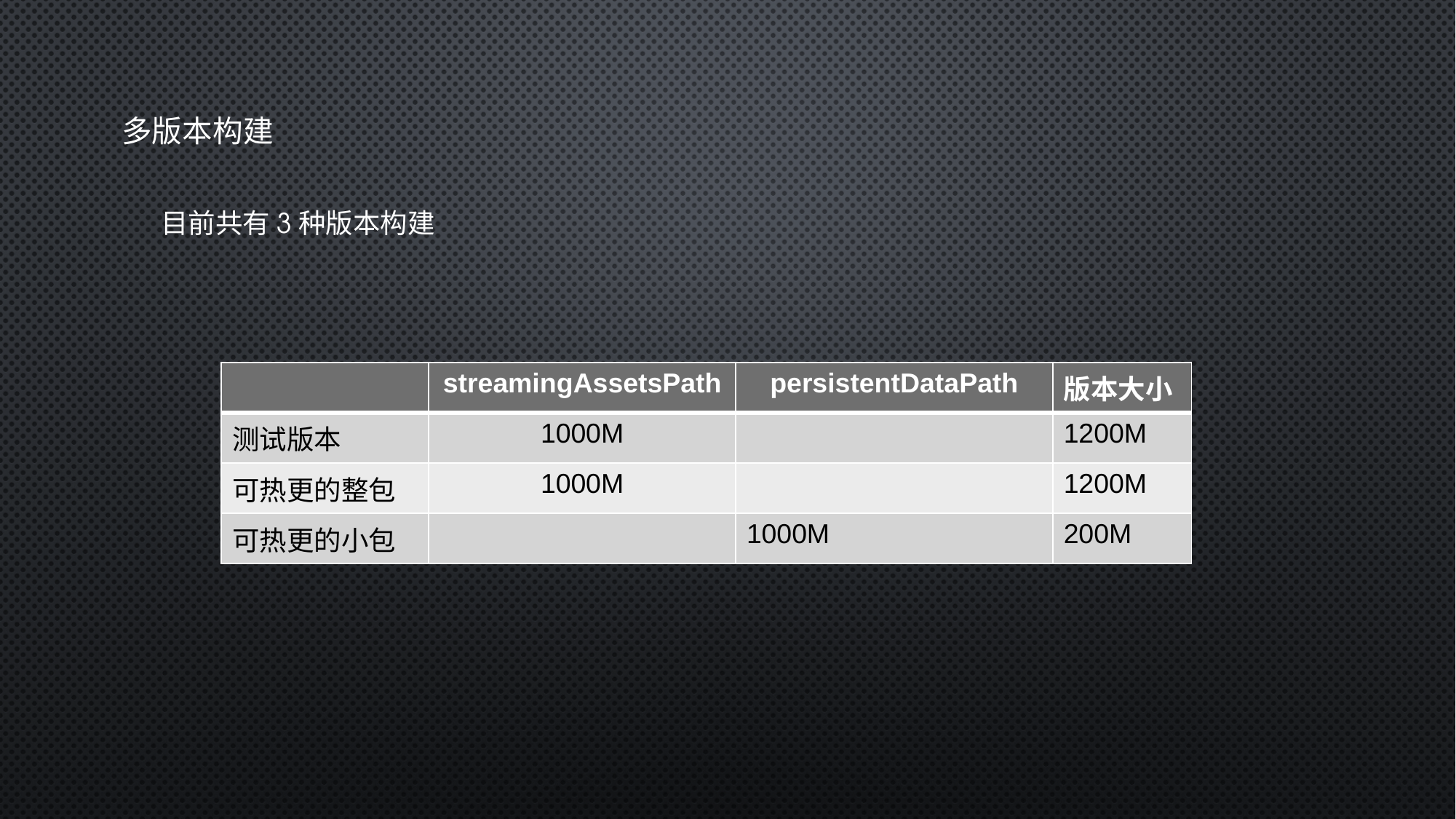

多版本构建

目前共有3种版本构建
|  | streamingAssetsPath | persistentDataPath | 版本大小 |
| --- | --- | --- | --- |
| 测试版本 | 1000M |  | 1200M |
| 可热更的整包 | 1000M |  | 1200M |
| 可热更的小包 |  | 1000M | 200M |